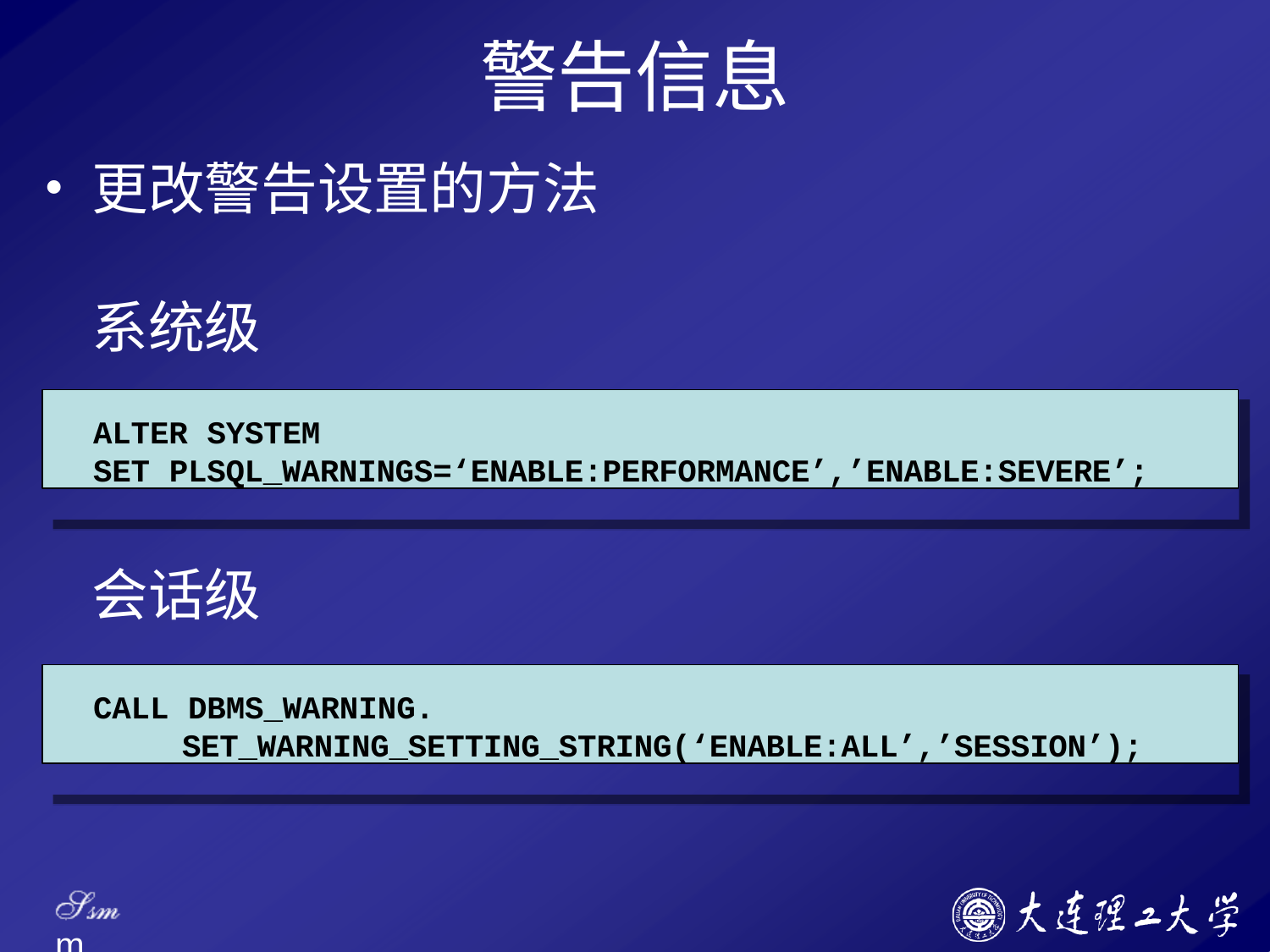

# 警告信息
更改警告设置的方法

系统级
ALTER SYSTEM
SET PLSQL_WARNINGS=‘ENABLE:PERFORMANCE’,’ENABLE:SEVERE’;

会话级
CALL DBMS_WARNING.
SET_WARNING_SETTING_STRING(‘ENABLE:ALL’,’SESSION’);

Ssm